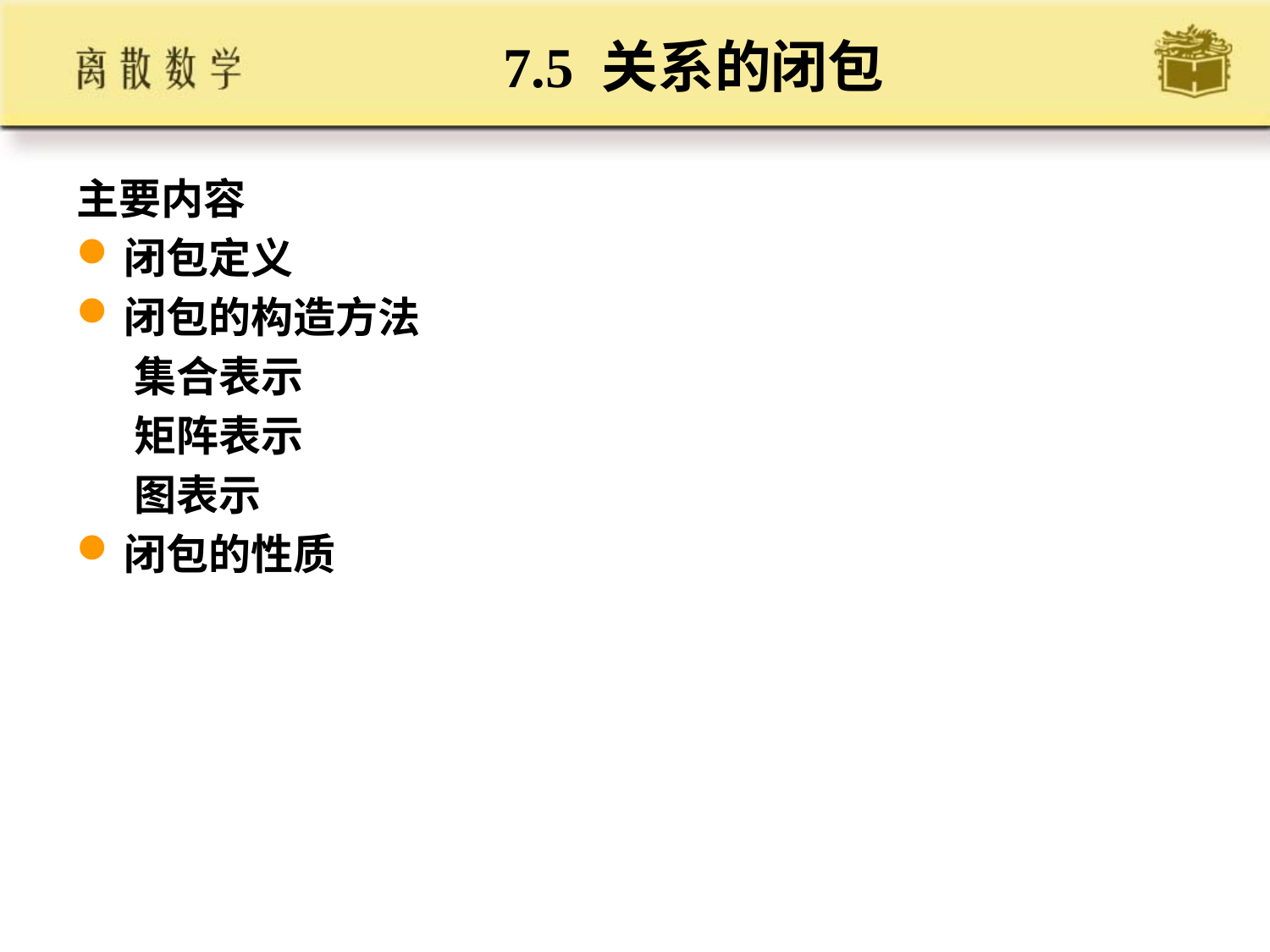

# 7.5 关系的闭包
主要内容
闭包定义
闭包的构造方法
     集合表示
     矩阵表示
     图表示
闭包的性质
58